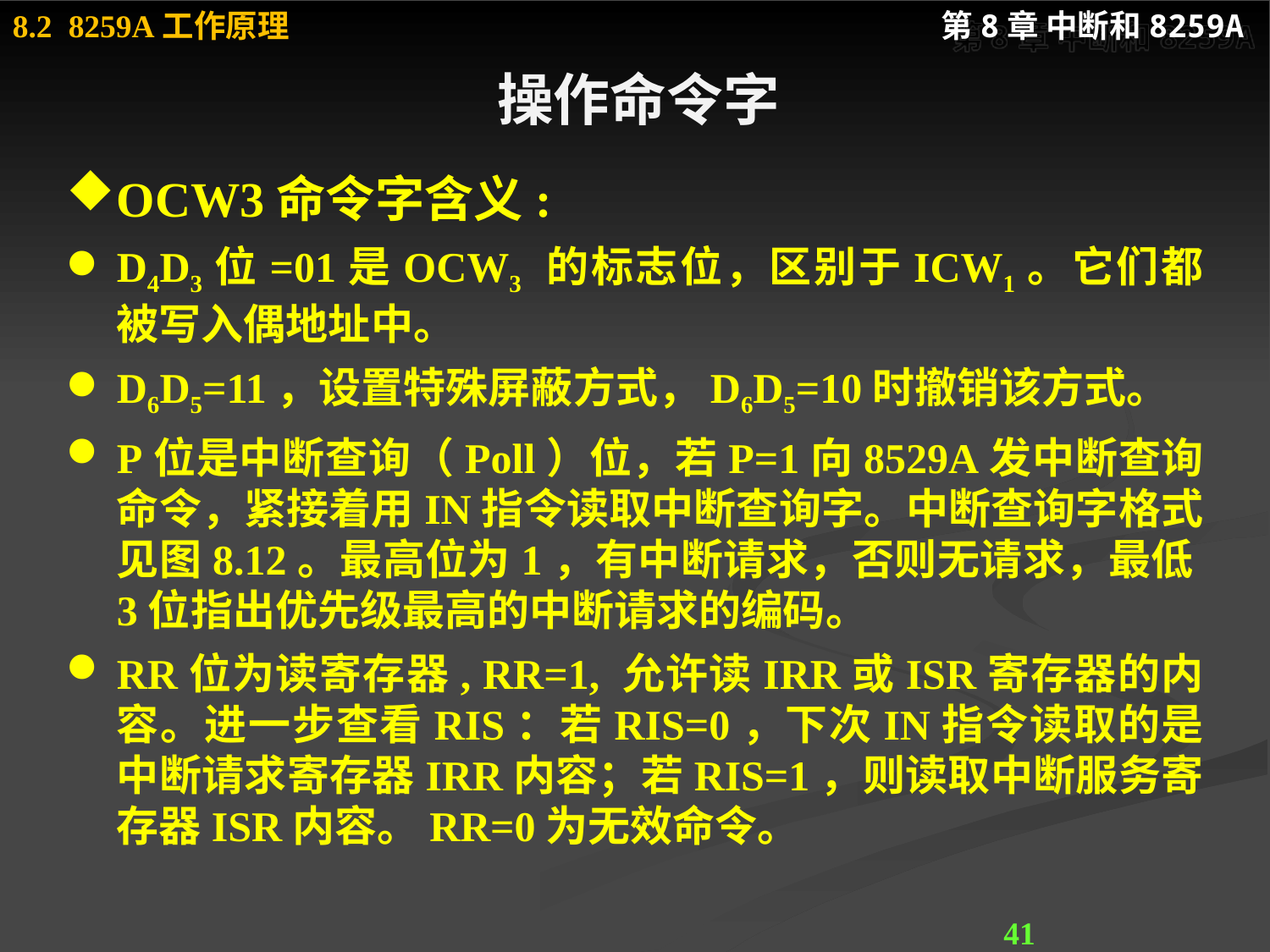

# 操作命令字
OCW3命令字含义:
D4D3位=01是OCW3 的标志位，区别于ICW1。它们都被写入偶地址中。
D6D5=11，设置特殊屏蔽方式，D6D5=10时撤销该方式。
P位是中断查询（Poll）位，若P=1向8529A发中断查询命令，紧接着用IN指令读取中断查询字。中断查询字格式见图8.12。最高位为1，有中断请求，否则无请求，最低3位指出优先级最高的中断请求的编码。
RR位为读寄存器, RR=1, 允许读IRR或ISR寄存器的内容。进一步查看RIS：若RIS=0，下次IN指令读取的是中断请求寄存器IRR内容；若RIS=1，则读取中断服务寄存器ISR内容。RR=0为无效命令。